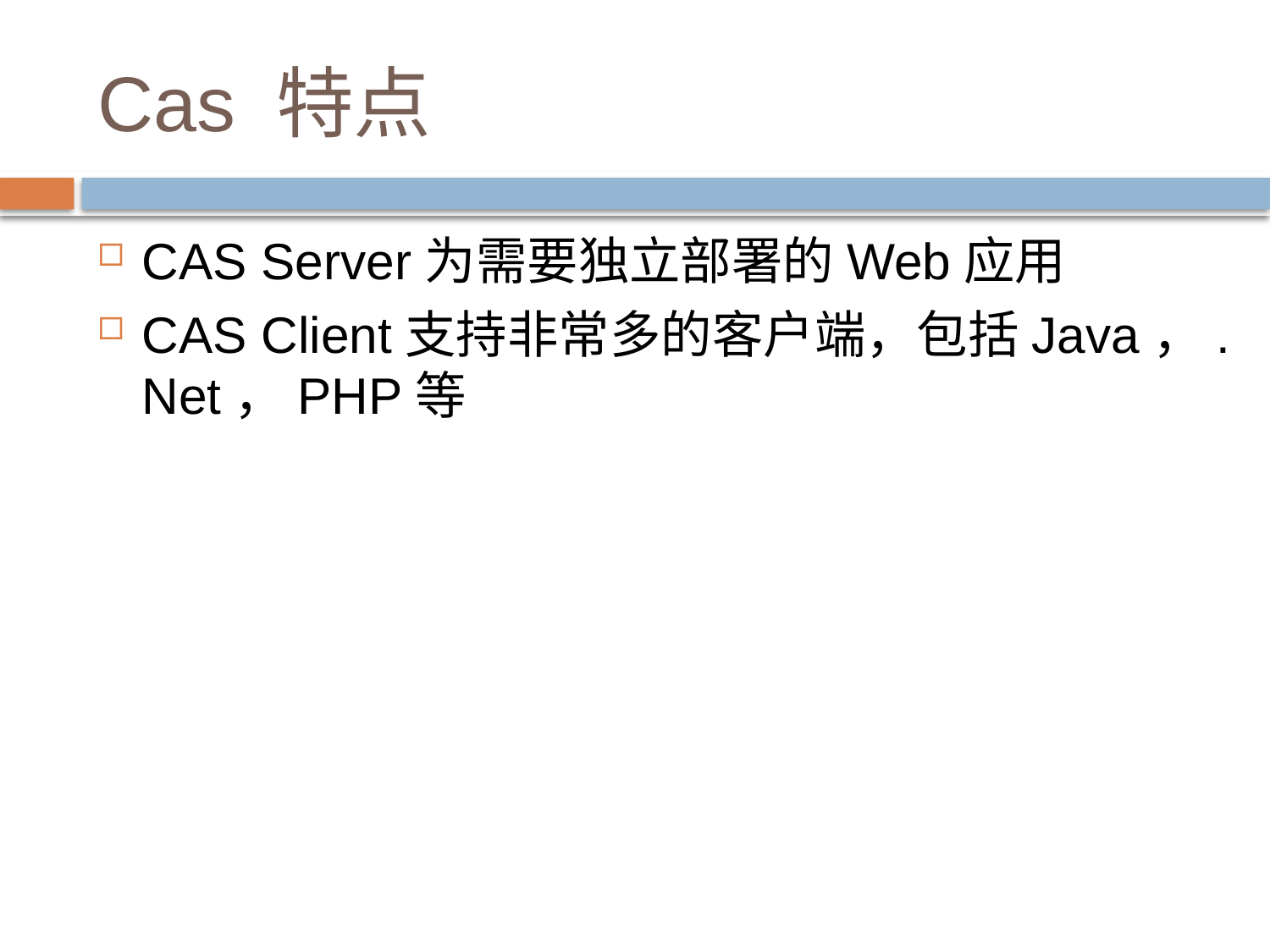

# Cas 特点
CAS Server为需要独立部署的Web应用
CAS Client支持非常多的客户端，包括Java，.Net，PHP等